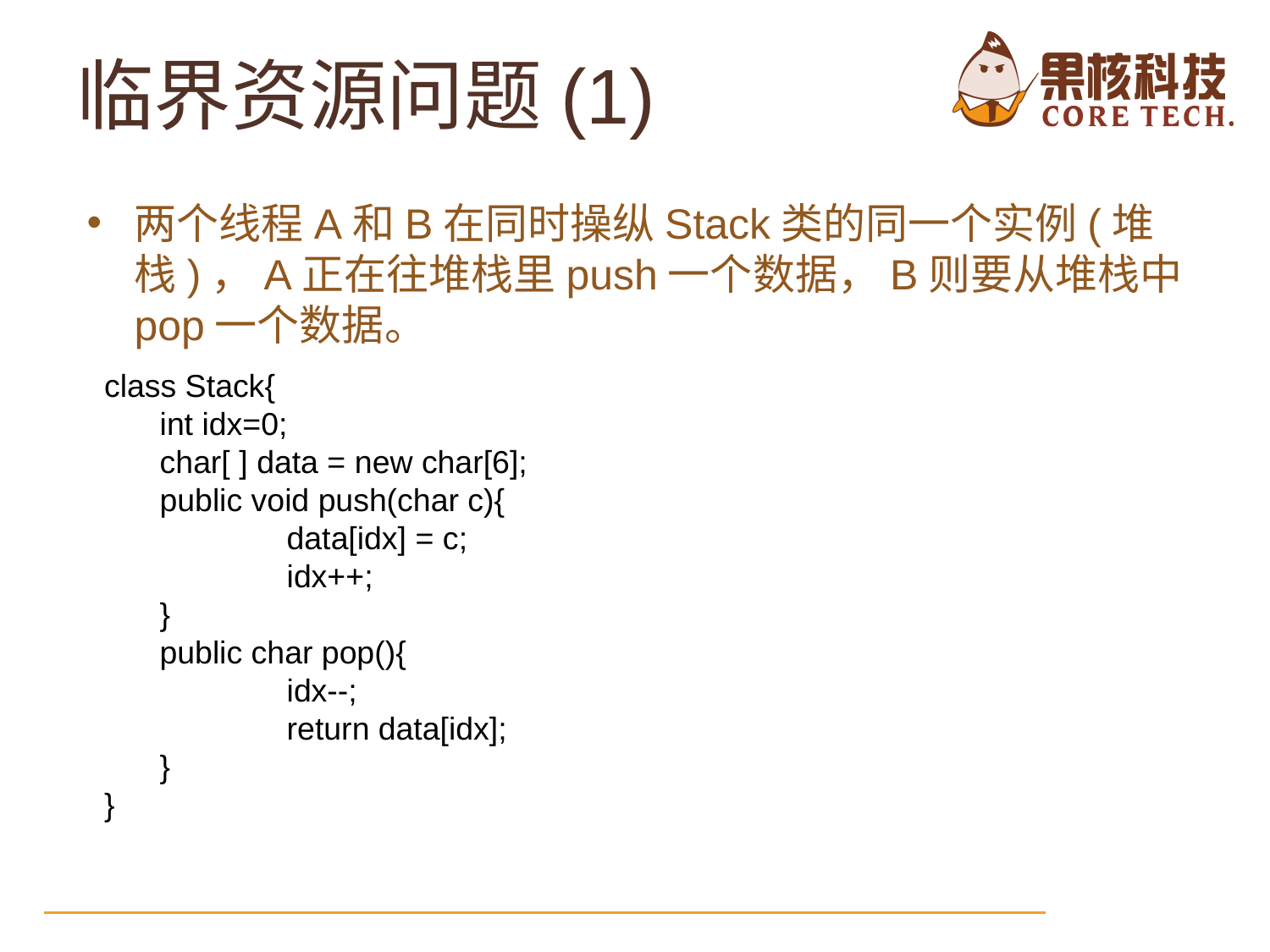

# 临界资源问题(1)
两个线程A和B在同时操纵Stack类的同一个实例(堆栈)，A正在往堆栈里push一个数据，B则要从堆栈中pop一个数据。

class Stack{
 	int idx=0;
 	char[ ] data = new char[6];
 	public void push(char c){
   		data[idx] = c;
   		idx++;
 	}
	public char pop(){
 		idx--;
 		return data[idx];
 	}
}